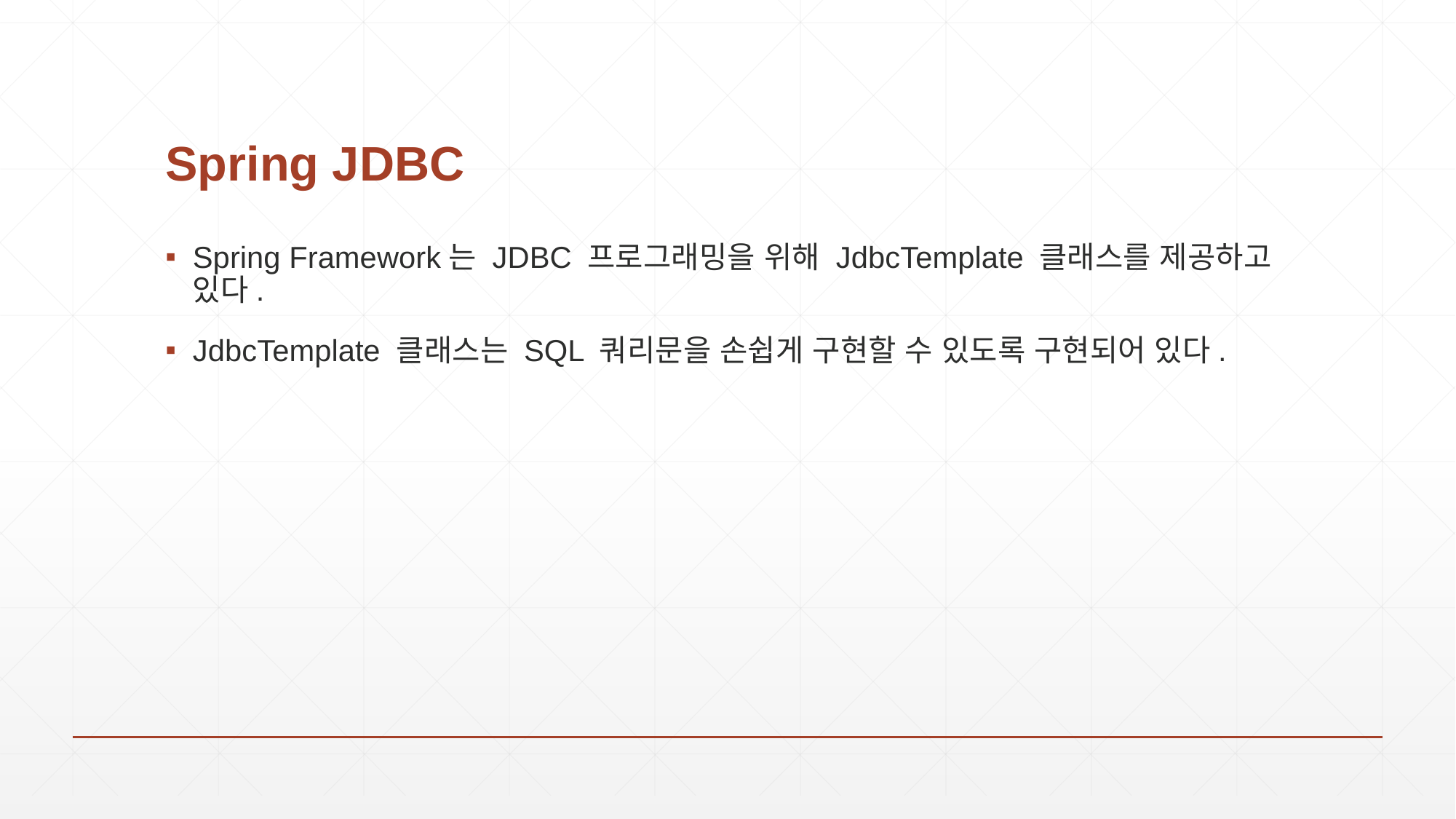

# Spring JDBC
Spring Framework는 JDBC 프로그래밍을 위해 JdbcTemplate 클래스를 제공하고 있다.
JdbcTemplate 클래스는 SQL 쿼리문을 손쉽게 구현할 수 있도록 구현되어 있다.